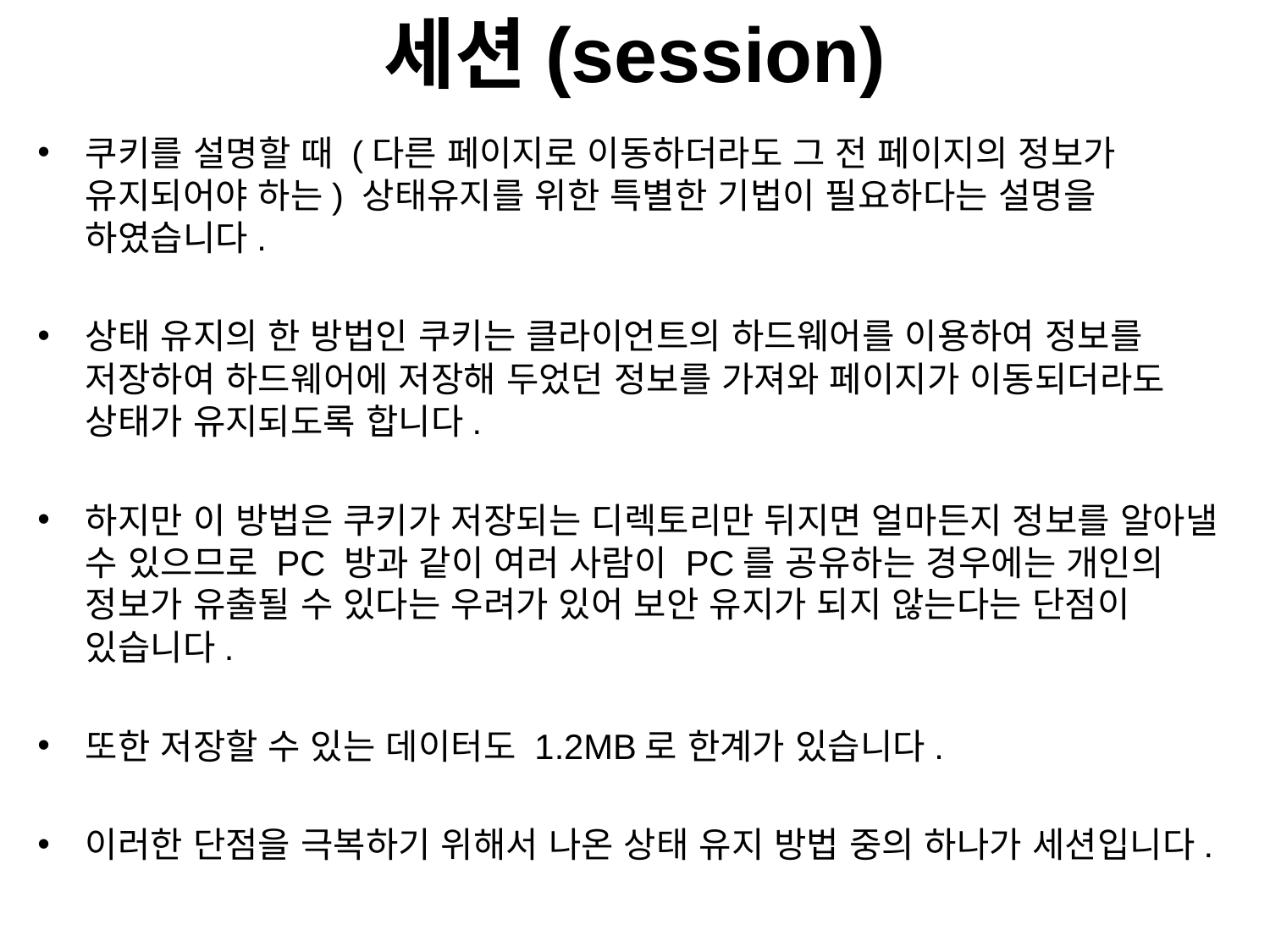

# 세션(session)
쿠키를 설명할 때 (다른 페이지로 이동하더라도 그 전 페이지의 정보가 유지되어야 하는) 상태유지를 위한 특별한 기법이 필요하다는 설명을 하였습니다.

상태 유지의 한 방법인 쿠키는 클라이언트의 하드웨어를 이용하여 정보를 저장하여 하드웨어에 저장해 두었던 정보를 가져와 페이지가 이동되더라도 상태가 유지되도록 합니다.

하지만 이 방법은 쿠키가 저장되는 디렉토리만 뒤지면 얼마든지 정보를 알아낼 수 있으므로 PC 방과 같이 여러 사람이 PC를 공유하는 경우에는 개인의 정보가 유출될 수 있다는 우려가 있어 보안 유지가 되지 않는다는 단점이 있습니다.

또한 저장할 수 있는 데이터도 1.2MB로 한계가 있습니다.

이러한 단점을 극복하기 위해서 나온 상태 유지 방법 중의 하나가 세션입니다.